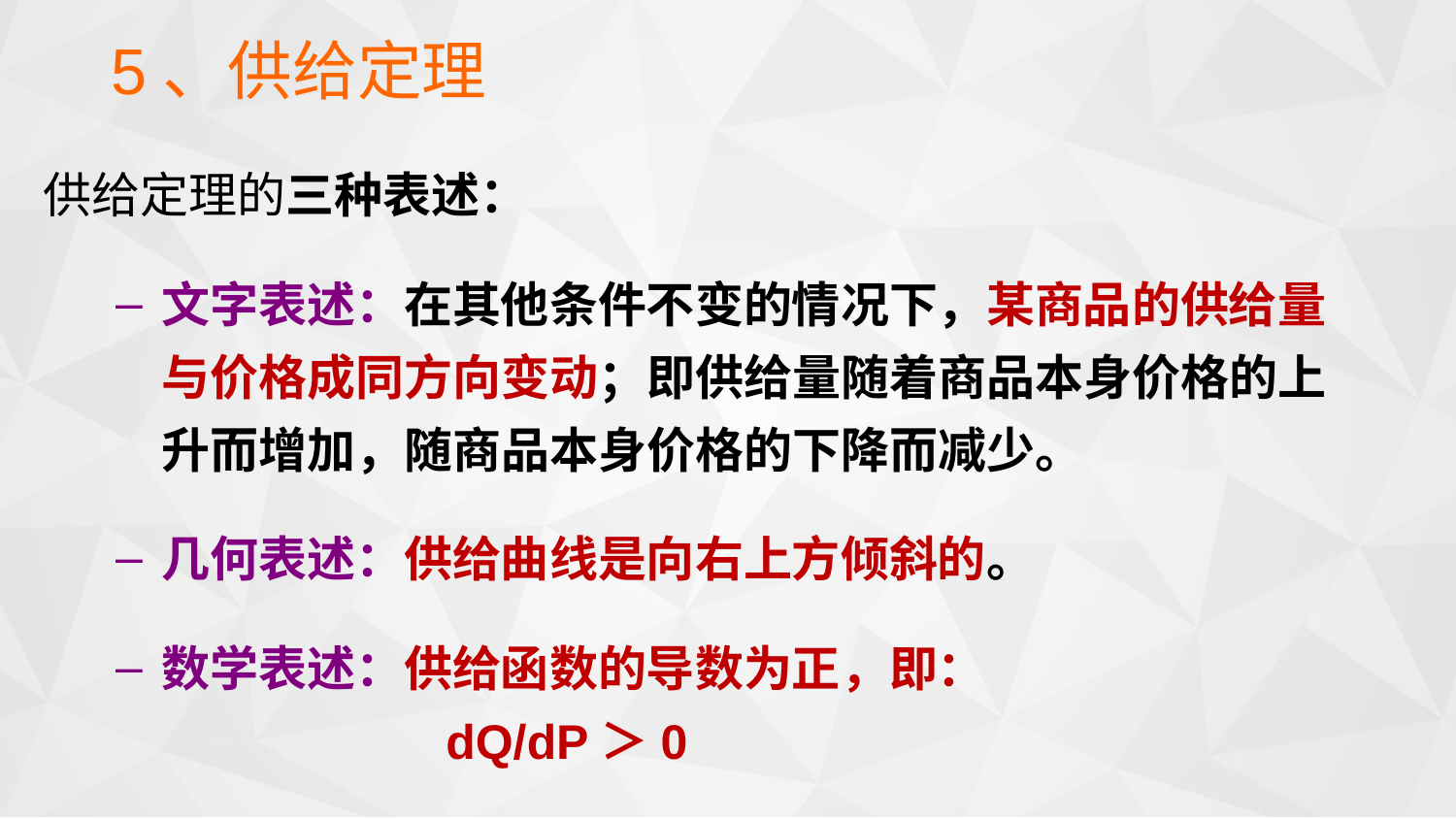

# 5、供给定理
供给定理的三种表述：
文字表述：在其他条件不变的情况下，某商品的供给量与价格成同方向变动；即供给量随着商品本身价格的上升而增加，随商品本身价格的下降而减少。
几何表述：供给曲线是向右上方倾斜的。
数学表述：供给函数的导数为正，即：
                         dQ/dP＞0
25